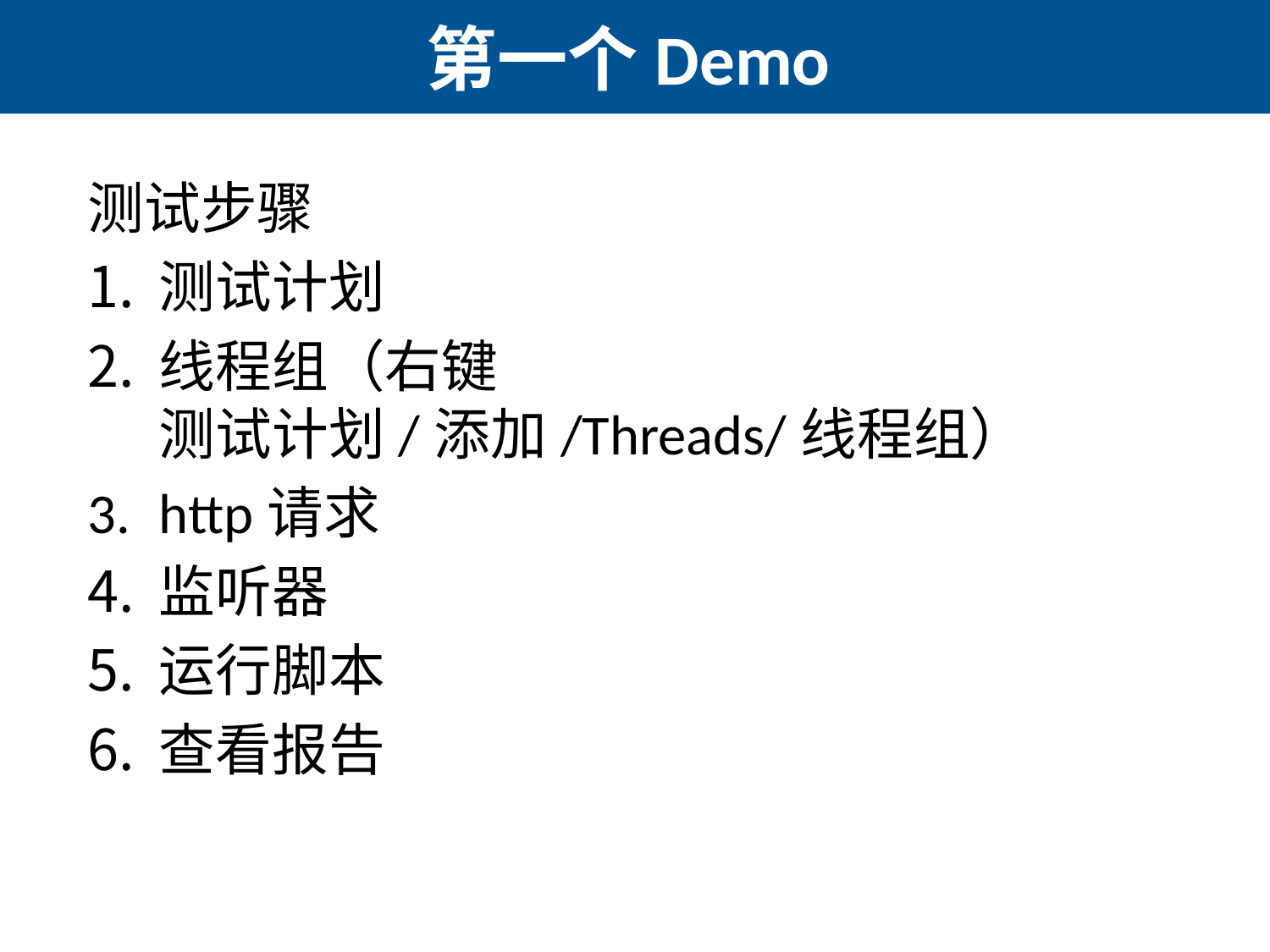

# 第一个Demo
测试步骤
测试计划
线程组（右键 测试计划/添加/Threads/线程组）
http请求
监听器
运行脚本
查看报告